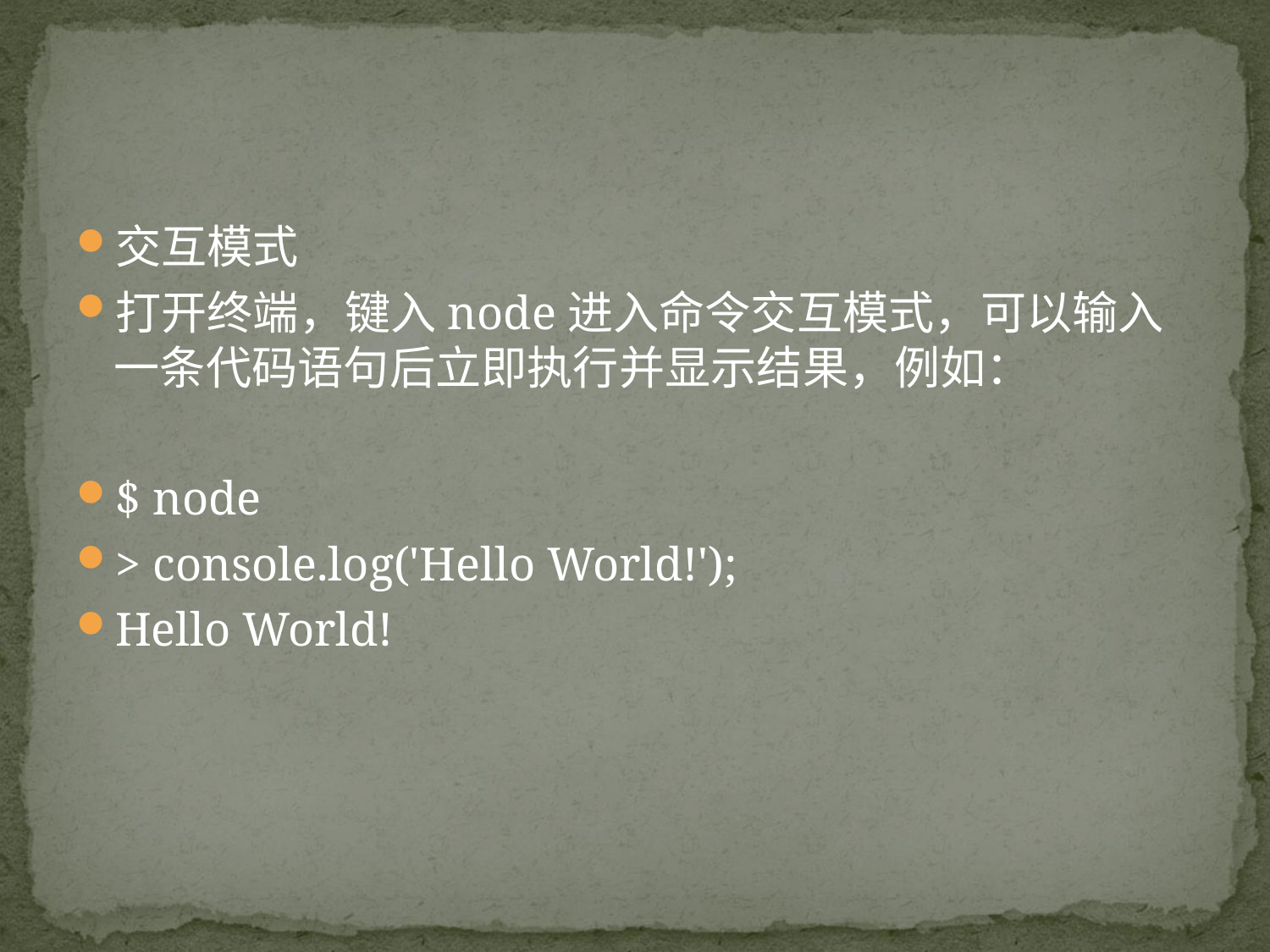

#
交互模式
打开终端，键入node进入命令交互模式，可以输入一条代码语句后立即执行并显示结果，例如：

$ node
> console.log('Hello World!');
Hello World!